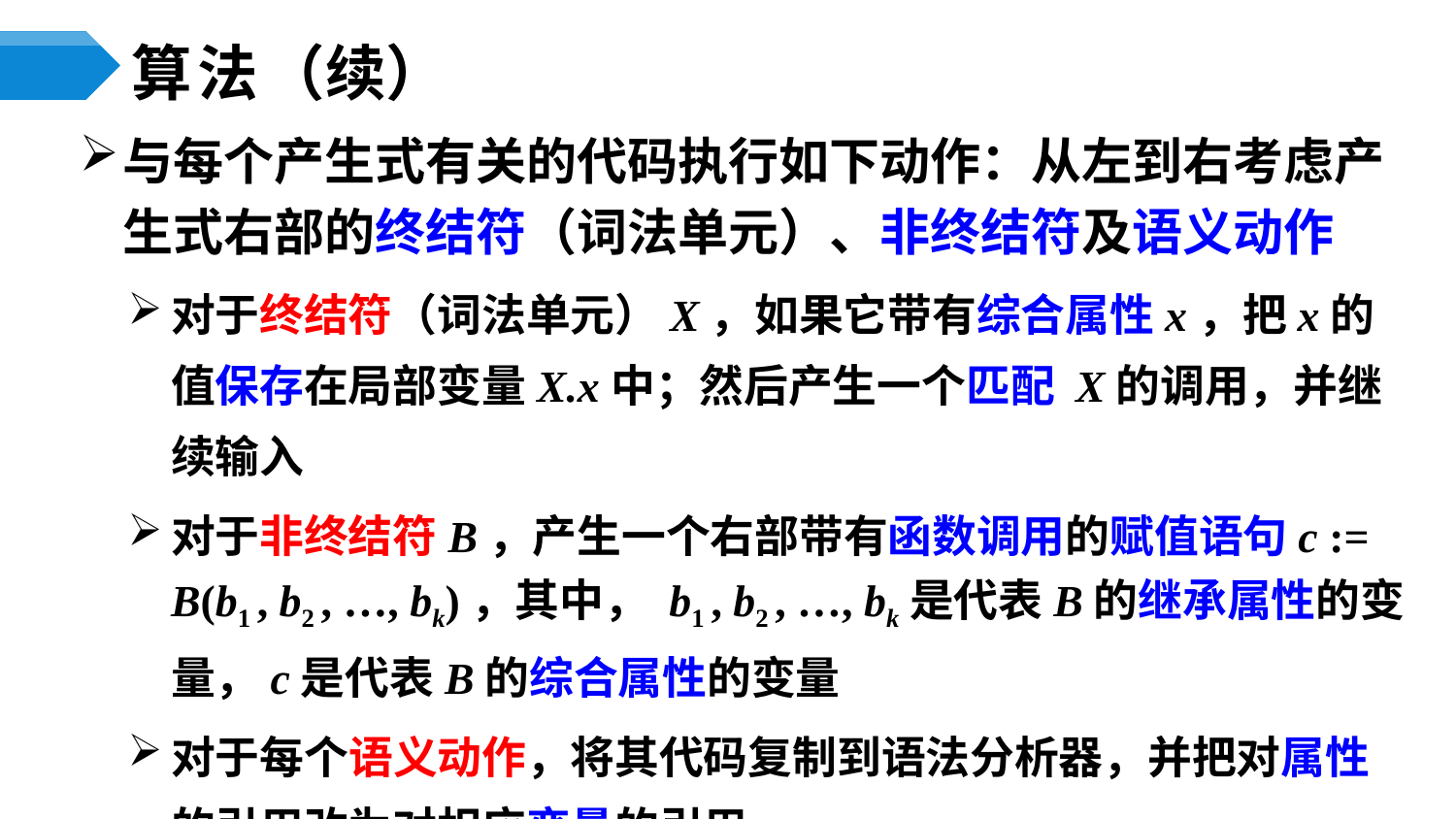

# 算法（续）
与每个产生式有关的代码执行如下动作：从左到右考虑产生式右部的终结符（词法单元）、非终结符及语义动作
对于终结符（词法单元）X，如果它带有综合属性x，把x的值保存在局部变量X.x中；然后产生一个匹配 X的调用，并继续输入
对于非终结符B，产生一个右部带有函数调用的赋值语句c := B(b1 , b2 , …, bk)，其中， b1 , b2 , …, bk是代表B的继承属性的变量，c是代表B的综合属性的变量
对于每个语义动作，将其代码复制到语法分析器，并把对属性的引用改为对相应变量的引用